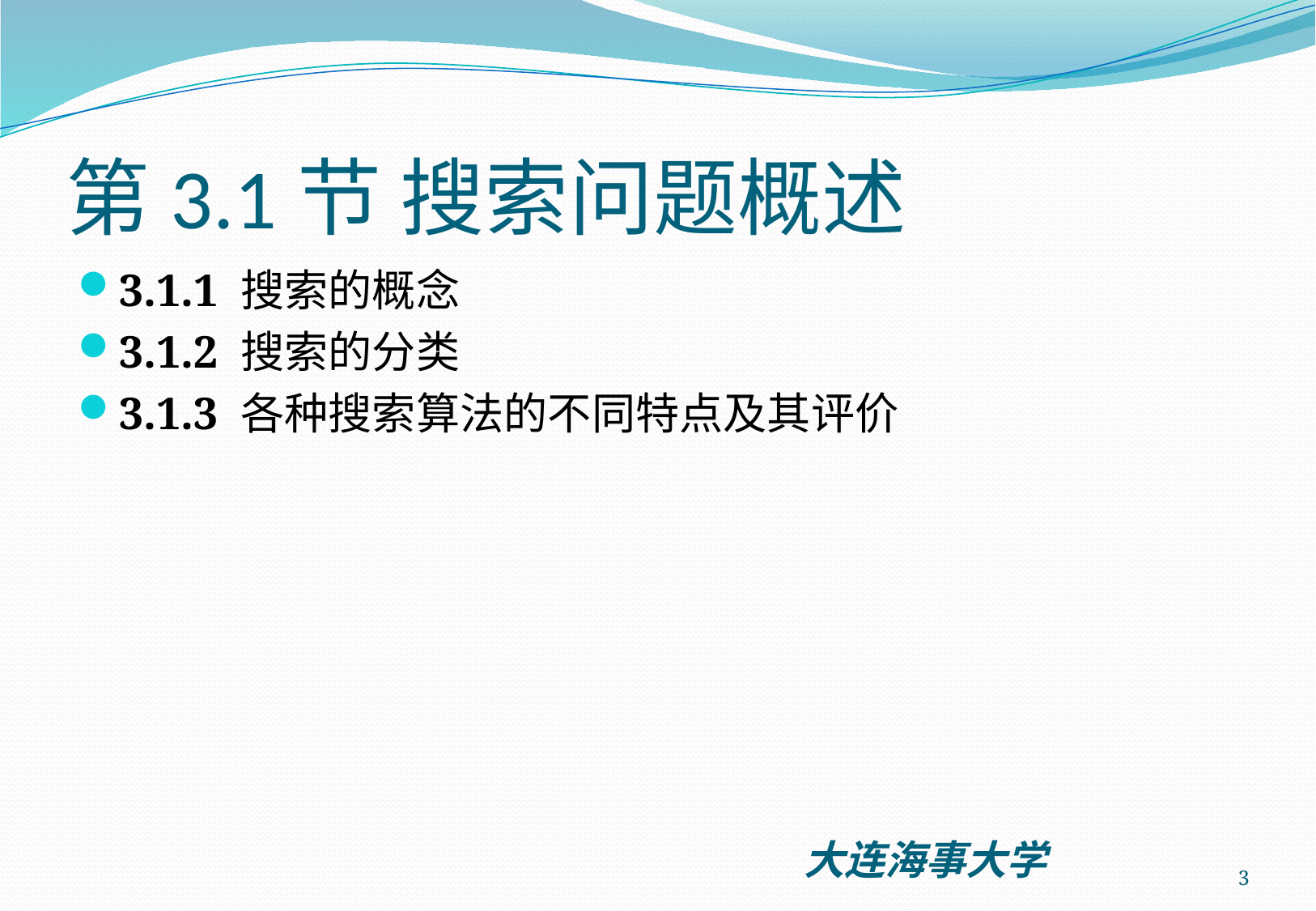

# 第3.1节 搜索问题概述
3.1.1 搜索的概念
3.1.2 搜索的分类
3.1.3 各种搜索算法的不同特点及其评价

3